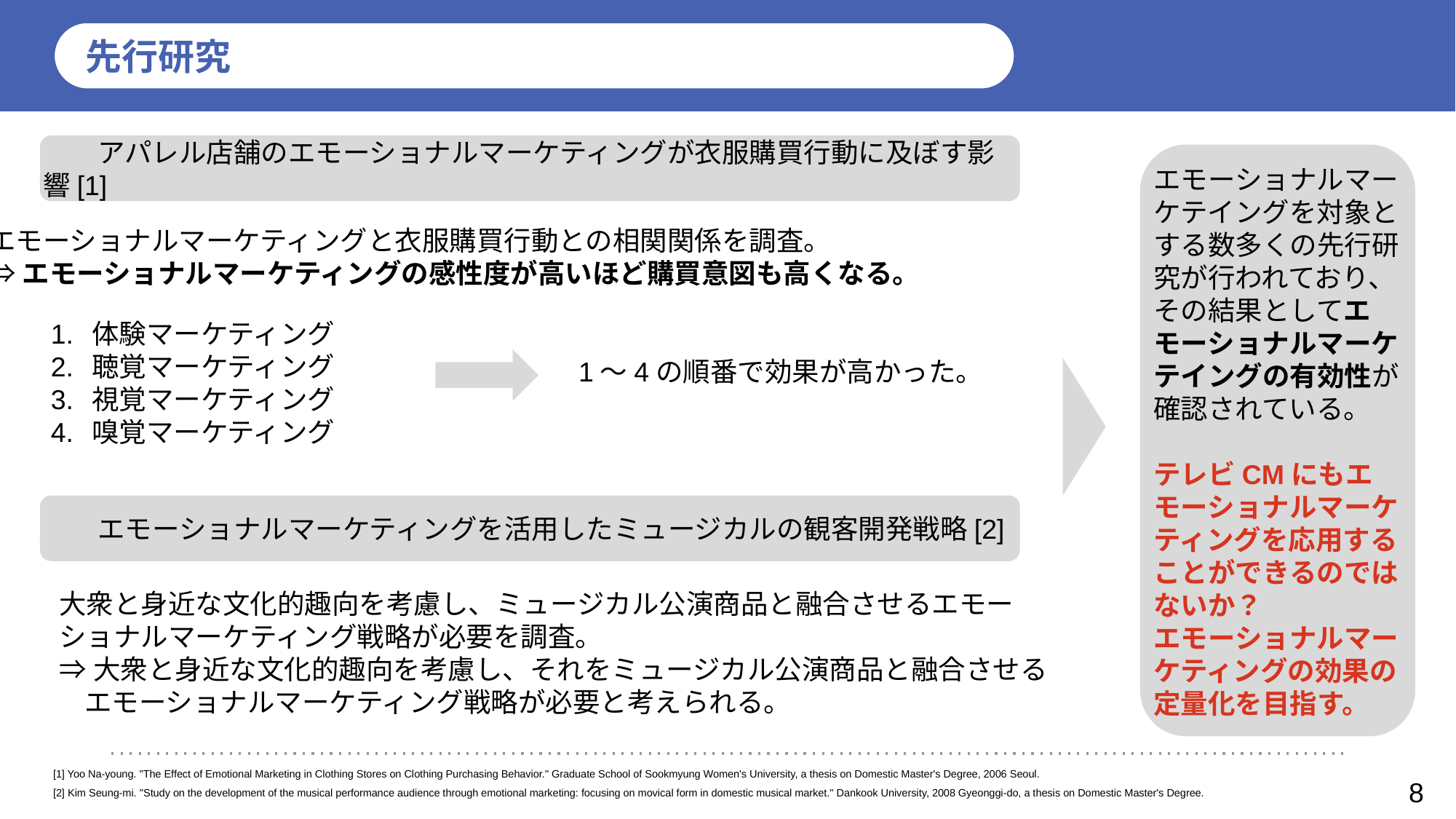

先行研究
　　アパレル店舗のエモーショナルマーケティングが衣服購買行動に及ぼす影響[1]
エモーショナルマーケテイングを対象とする数多くの先行研究が行われており、その結果としてエモーショナルマーケテイングの有効性が確認されている。

テレビCMにもエモーショナルマーケティングを応用することができるのではないか？
エモーショナルマーケティングの効果の定量化を目指す。
エモーショナルマーケティングと衣服購買行動との相関関係を調査。
⇒エモーショナルマーケティングの感性度が高いほど購買意図も高くなる。
体験マーケティング
聴覚マーケティング
視覚マーケティング
嗅覚マーケティング

1～4の順番で効果が高かった。

　　エモーショナルマーケティングを活用したミュージカルの観客開発戦略[2]
大衆と身近な文化的趣向を考慮し、ミュージカル公演商品と融合させるエモーショナルマーケティング戦略が必要を調査。
⇒大衆と身近な文化的趣向を考慮し、それをミュージカル公演商品と融合させる
   エモーショナルマーケティング戦略が必要と考えられる。
[1] Yoo Na-young. "The Effect of Emotional Marketing in Clothing Stores on Clothing Purchasing Behavior." Graduate School of Sookmyung Women's University, a thesis on Domestic Master's Degree, 2006 Seoul.
[2] Kim Seung-mi. "Study on the development of the musical performance audience through emotional marketing: focusing on movical form in domestic musical market." Dankook University, 2008 Gyeonggi-do, a thesis on Domestic Master's Degree.
8